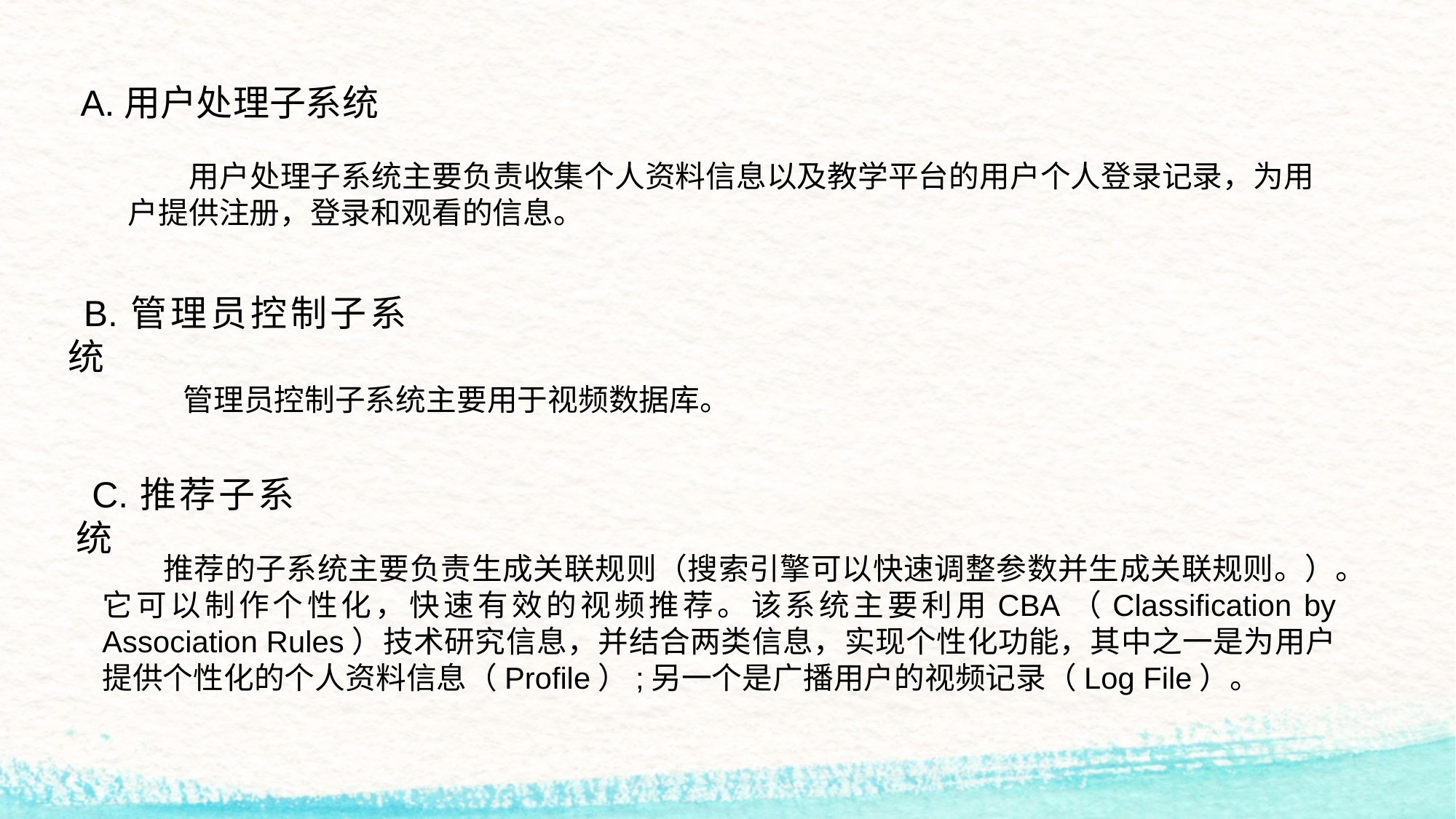

A.用户处理子系统
        用户处理子系统主要负责收集个人资料信息以及教学平台的用户个人登录记录，为用户提供注册，登录和观看的信息。
B.管理员控制子系统
   管理员控制子系统主要用于视频数据库。
C.推荐子系统
   推荐的子系统主要负责生成关联规则（搜索引擎可以快速调整参数并生成关联规则。）。它可以制作个性化，快速有效的视频推荐。该系统主要利用CBA（Classification by Association Rules）技术研究信息，并结合两类信息，实现个性化功能，其中之一是为用户提供个性化的个人资料信息（Profile）;另一个是广播用户的视频记录（Log File）。